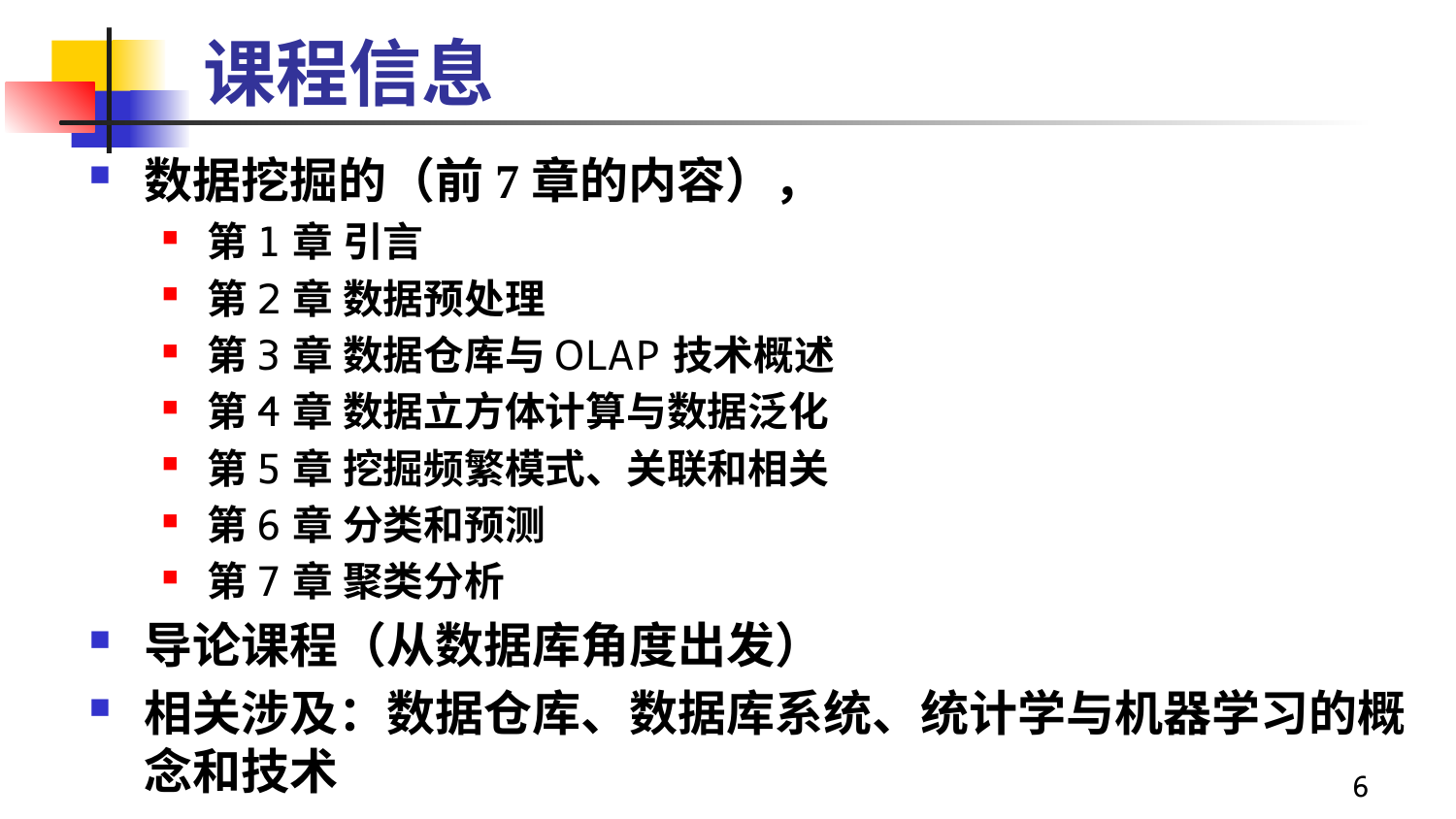

# 课程信息
数据挖掘的（前7章的内容），
第1章 引言
第2章 数据预处理
第3章 数据仓库与OLAP技术概述
第4章 数据立方体计算与数据泛化
第5章 挖掘频繁模式、关联和相关
第6章 分类和预测
第7章 聚类分析
导论课程（从数据库角度出发）
相关涉及：数据仓库、数据库系统、统计学与机器学习的概念和技术

6